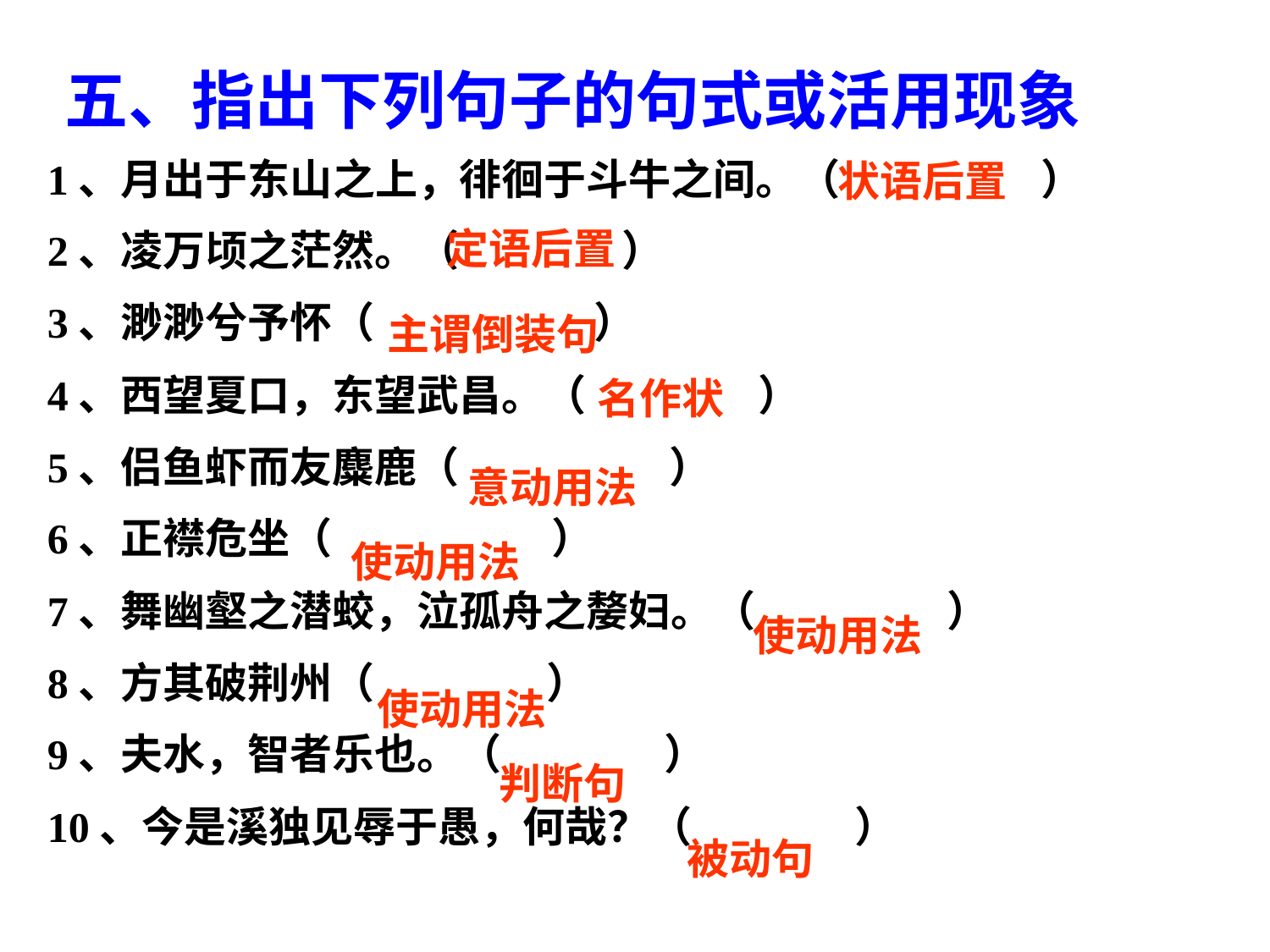

五、指出下列句子的句式或活用现象
1、月出于东山之上，徘徊于斗牛之间。（                     ）
2、凌万顷之茫然。（                 ）
3、渺渺兮予怀（                       ）
4、西望夏口，东望武昌。（                  ）
5、侣鱼虾而友麋鹿（                      ）
6、正襟危坐（                       ）
7、舞幽壑之潜蛟，泣孤舟之嫠妇。（                    ）
8、方其破荆州（                  ）
9、夫水，智者乐也。（                 ）
10、今是溪独见辱于愚，何哉？（                 ）
状语后置
定语后置
主谓倒装句
名作状
意动用法
使动用法
使动用法
使动用法
判断句
被动句